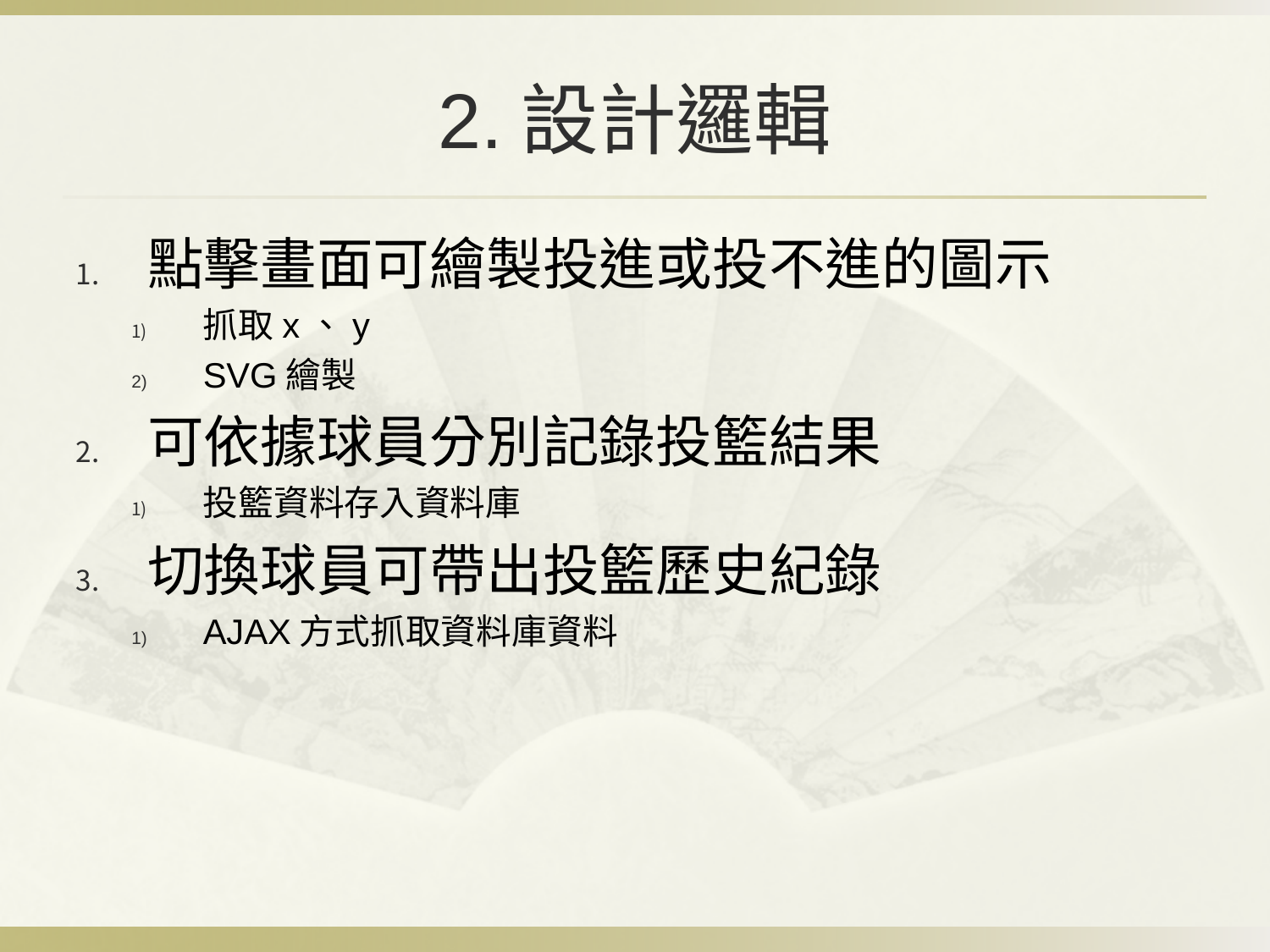

# 2.設計邏輯
點擊畫面可繪製投進或投不進的圖示
抓取x、y
SVG繪製
可依據球員分別記錄投籃結果
投籃資料存入資料庫
切換球員可帶出投籃歷史紀錄
AJAX方式抓取資料庫資料